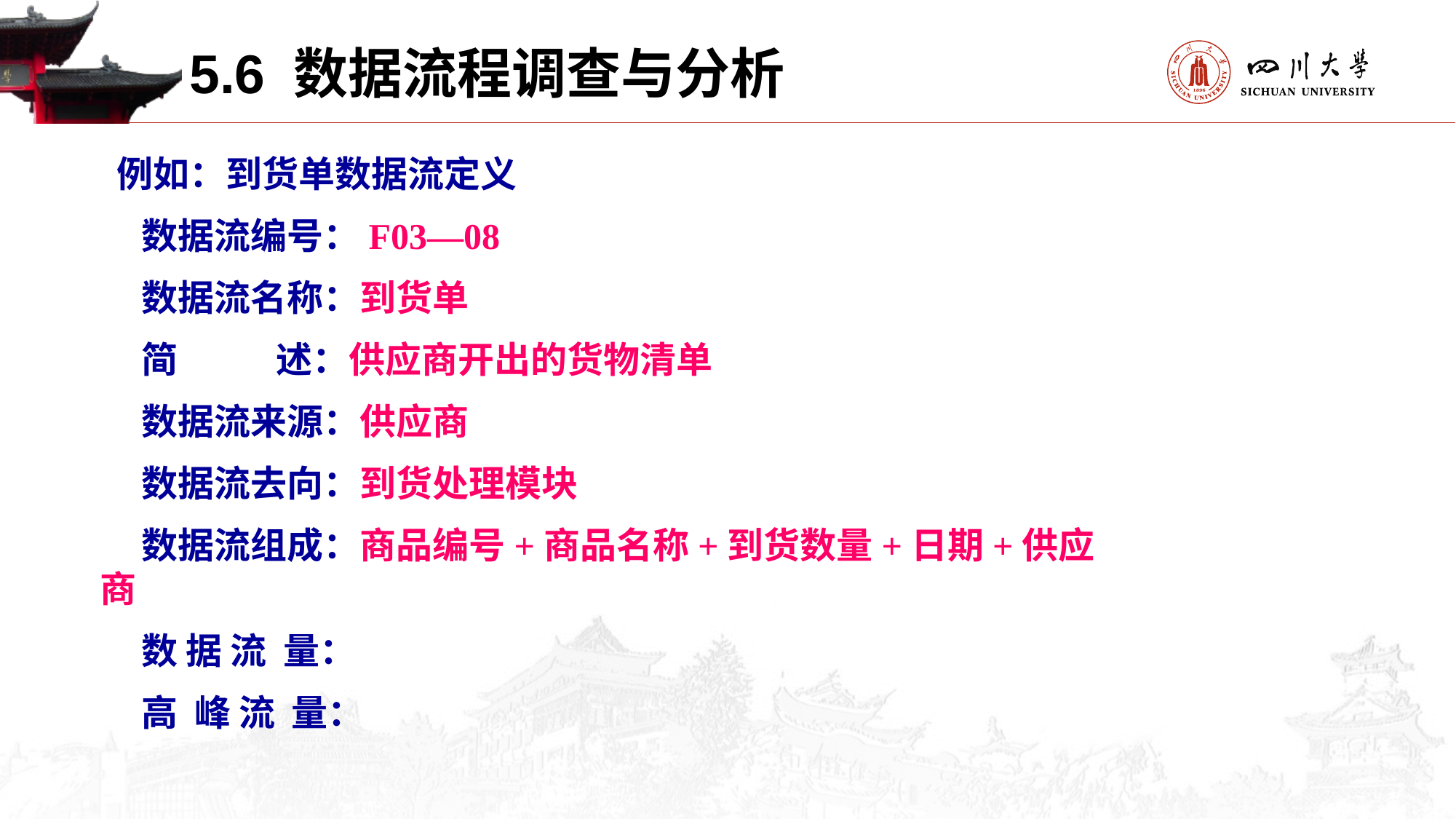

5.6 数据流程调查与分析

 例如：到货单数据流定义
    数据流编号：F03—08
    数据流名称：到货单
    简            述：供应商开出的货物清单
    数据流来源：供应商
    数据流去向：到货处理模块
    数据流组成：商品编号+商品名称+到货数量+日期+供应商
    数 据 流  量：
    高  峰 流  量：